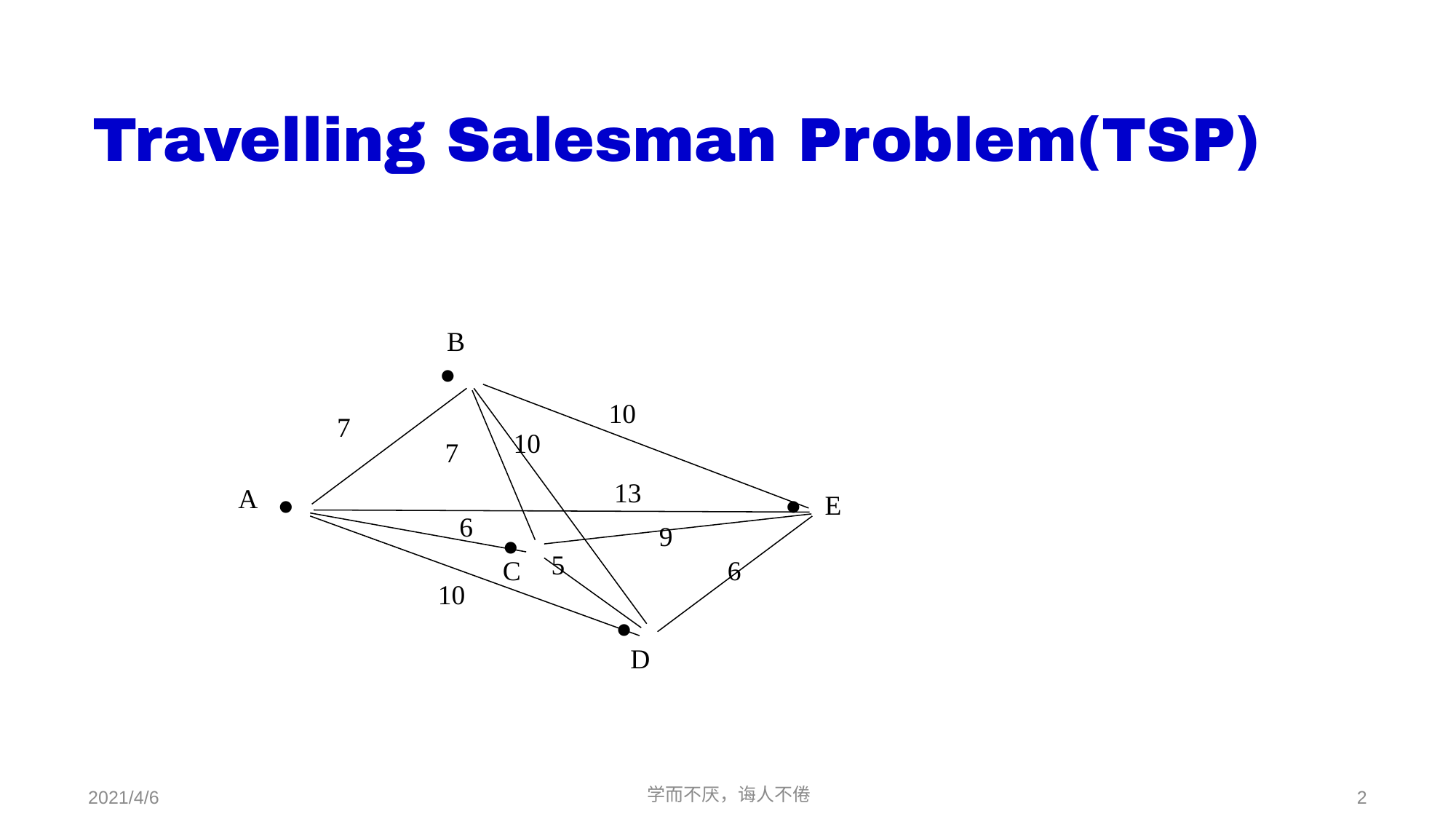

# Travelling Salesman Problem(TSP)
B
●

10
7
10
7
13
A
●
●
E
6

9

●
5
C
6

10
●
D
学而不厌，诲人不倦
2
2021/4/6